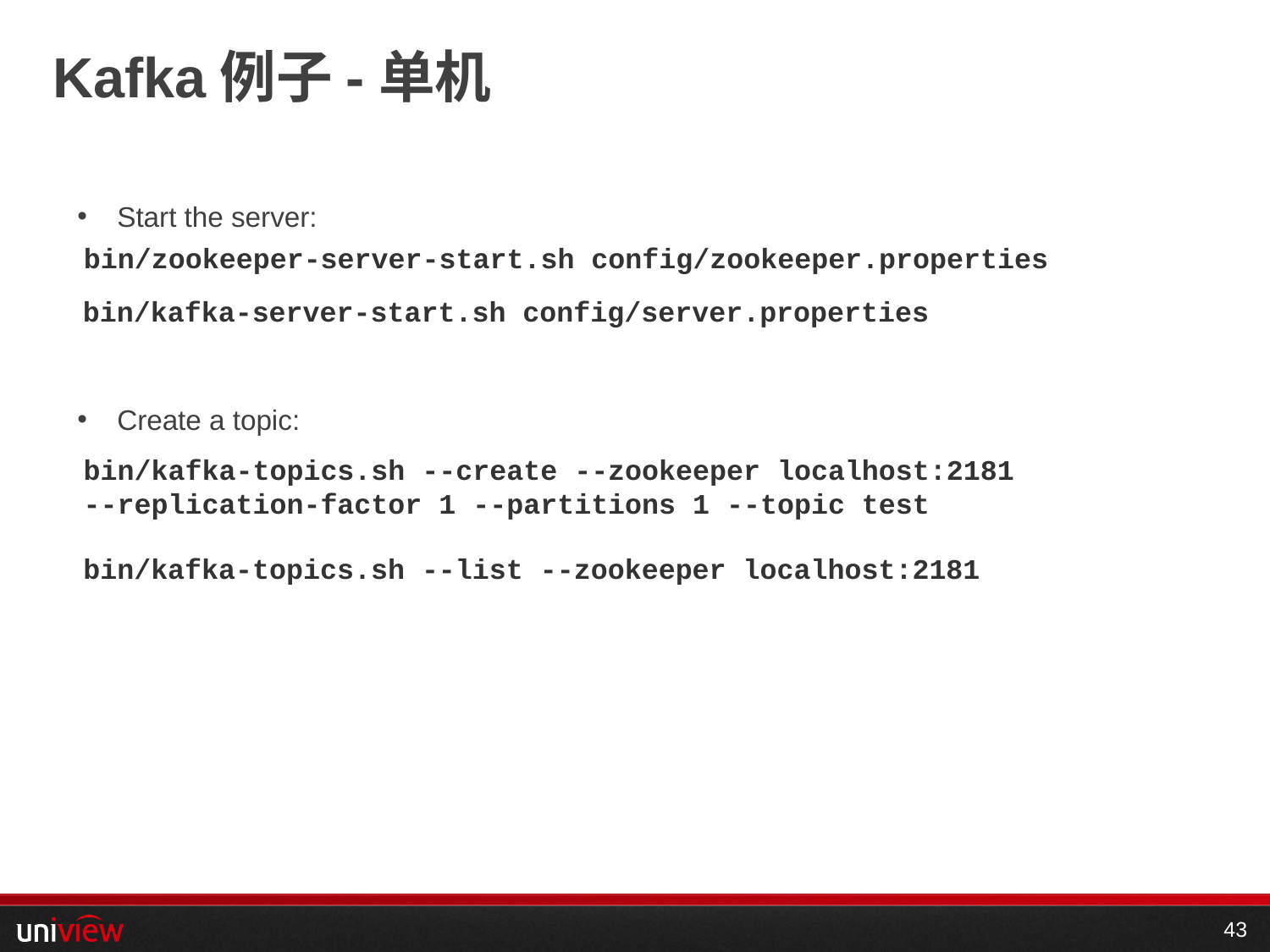

# Kafka例子-单机
Start the server:

Create a topic:

bin/zookeeper-server-start.sh config/zookeeper.properties
bin/kafka-server-start.sh config/server.properties
bin/kafka-topics.sh --create --zookeeper localhost:2181
--replication-factor 1 --partitions 1 --topic test
bin/kafka-topics.sh --list --zookeeper localhost:2181